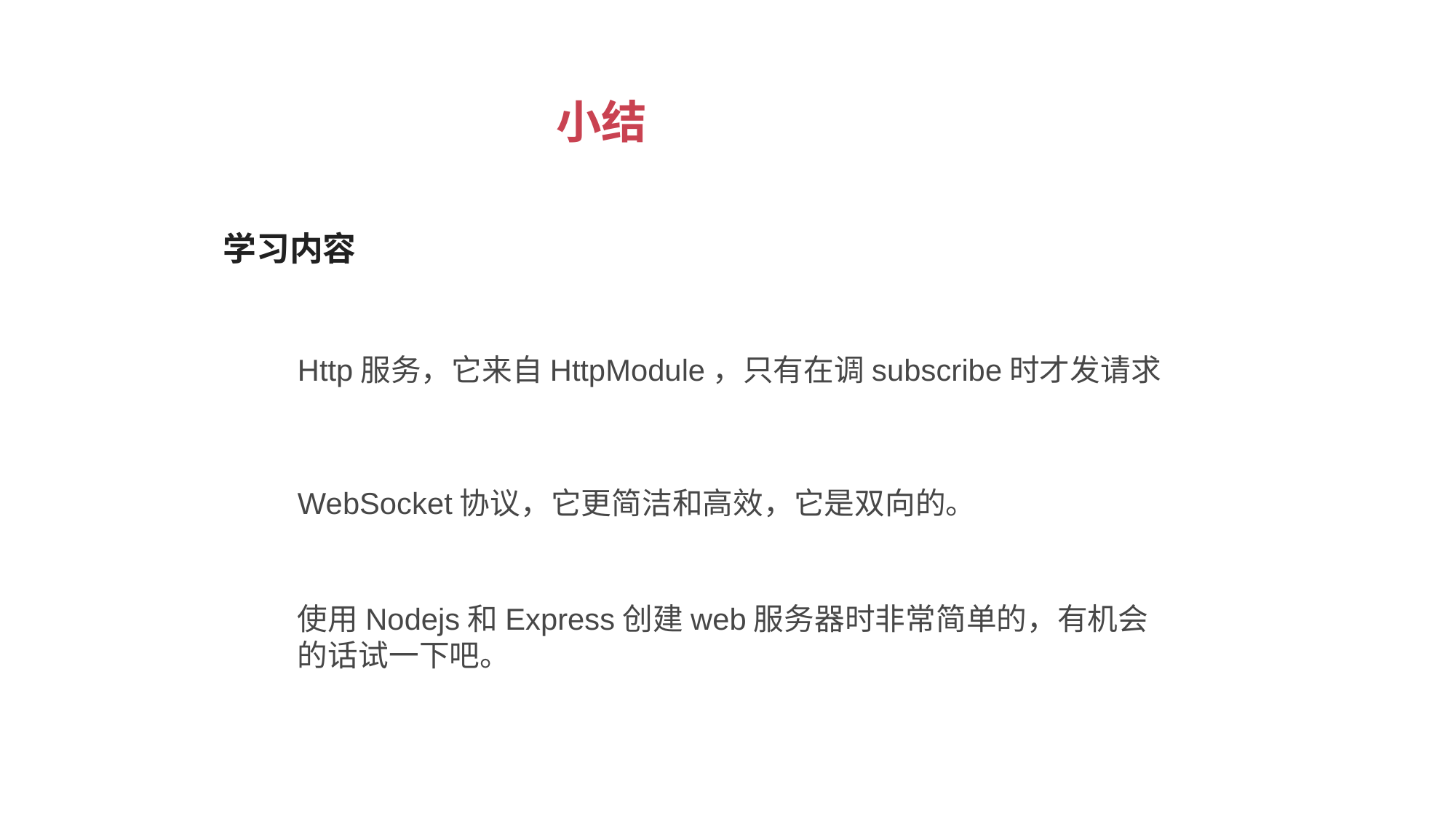

小结
 学习内容
Http服务，它来自HttpModule，只有在调subscribe时才发请求
WebSocket协议，它更简洁和高效，它是双向的。
使用Nodejs和Express创建web服务器时非常简单的，有机会的话试一下吧。